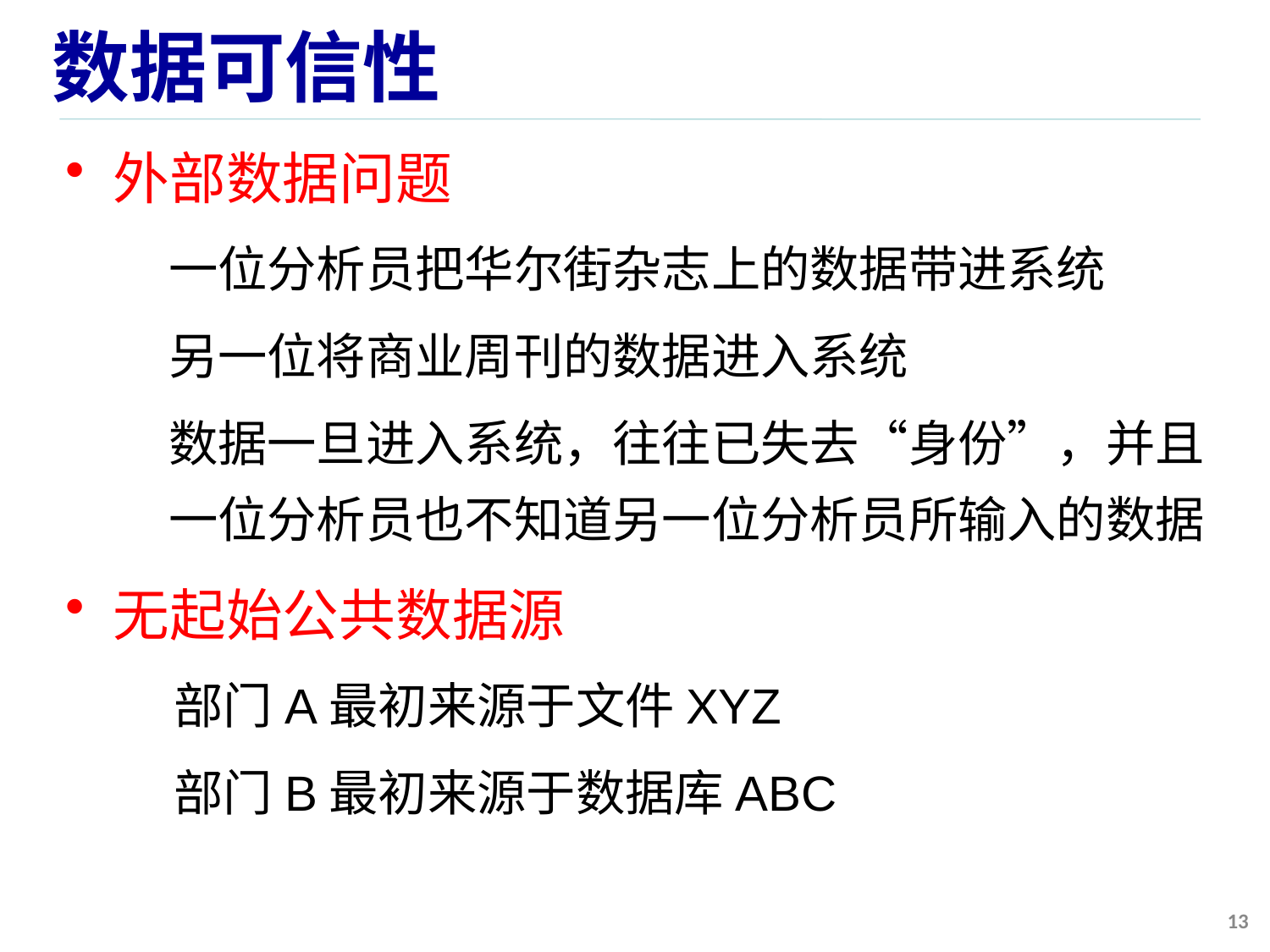

# 数据可信性
外部数据问题
	一位分析员把华尔街杂志上的数据带进系统
	另一位将商业周刊的数据进入系统
	数据一旦进入系统，往往已失去“身份”，并且一位分析员也不知道另一位分析员所输入的数据
无起始公共数据源
   部门A最初来源于文件XYZ
   部门B最初来源于数据库ABC
13